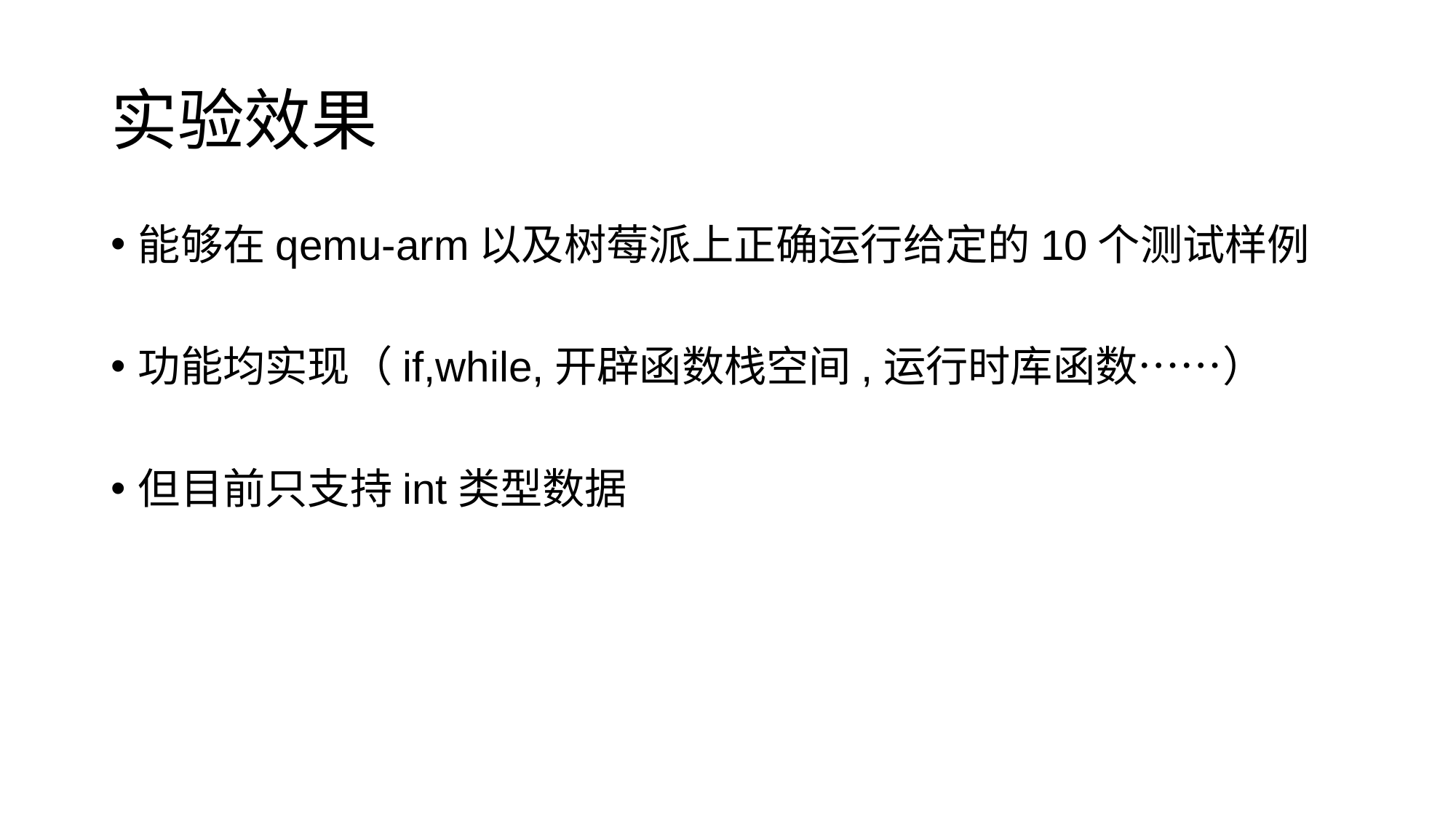

# 实验效果
能够在qemu-arm以及树莓派上正确运行给定的10个测试样例

功能均实现（if,while,开辟函数栈空间,运行时库函数……）

但目前只支持int类型数据